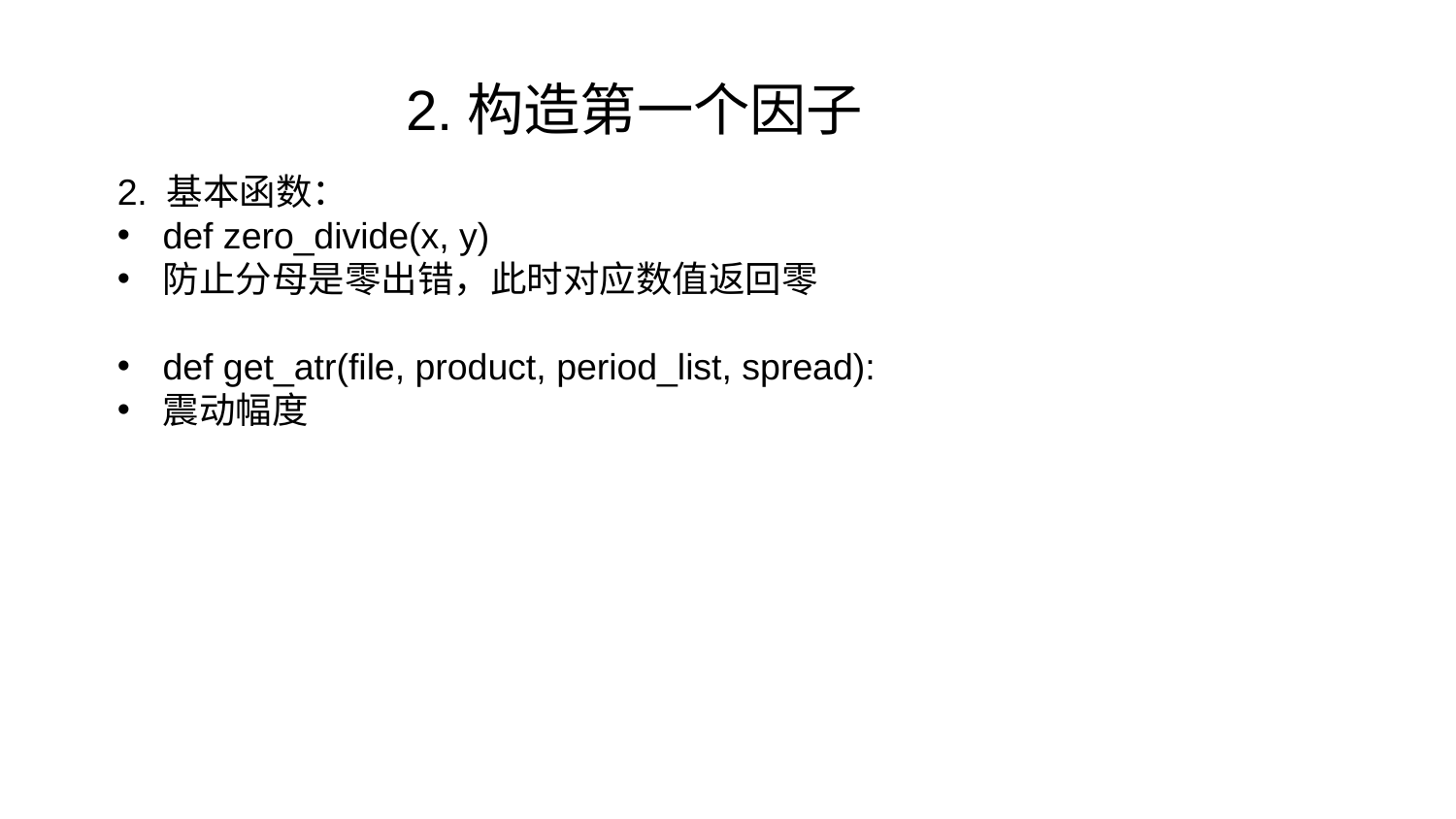

2.构造第一个因子
2. 基本函数：
def zero_divide(x, y)
防止分母是零出错，此时对应数值返回零

def get_atr(file, product, period_list, spread):
震动幅度